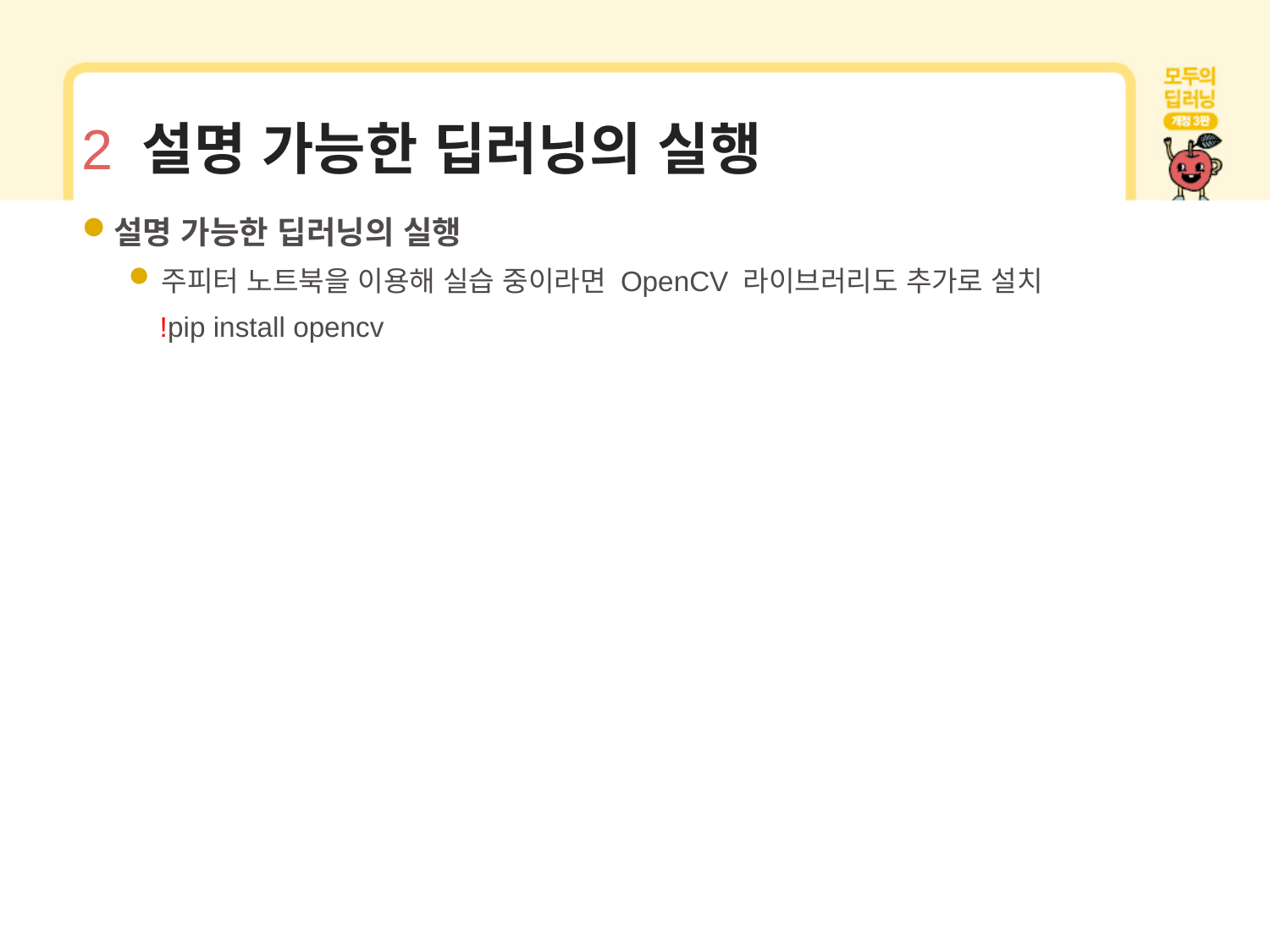

# 2 설명 가능한 딥러닝의 실행
설명 가능한 딥러닝의 실행
주피터 노트북을 이용해 실습 중이라면 OpenCV 라이브러리도 추가로 설치
    !pip install opencv